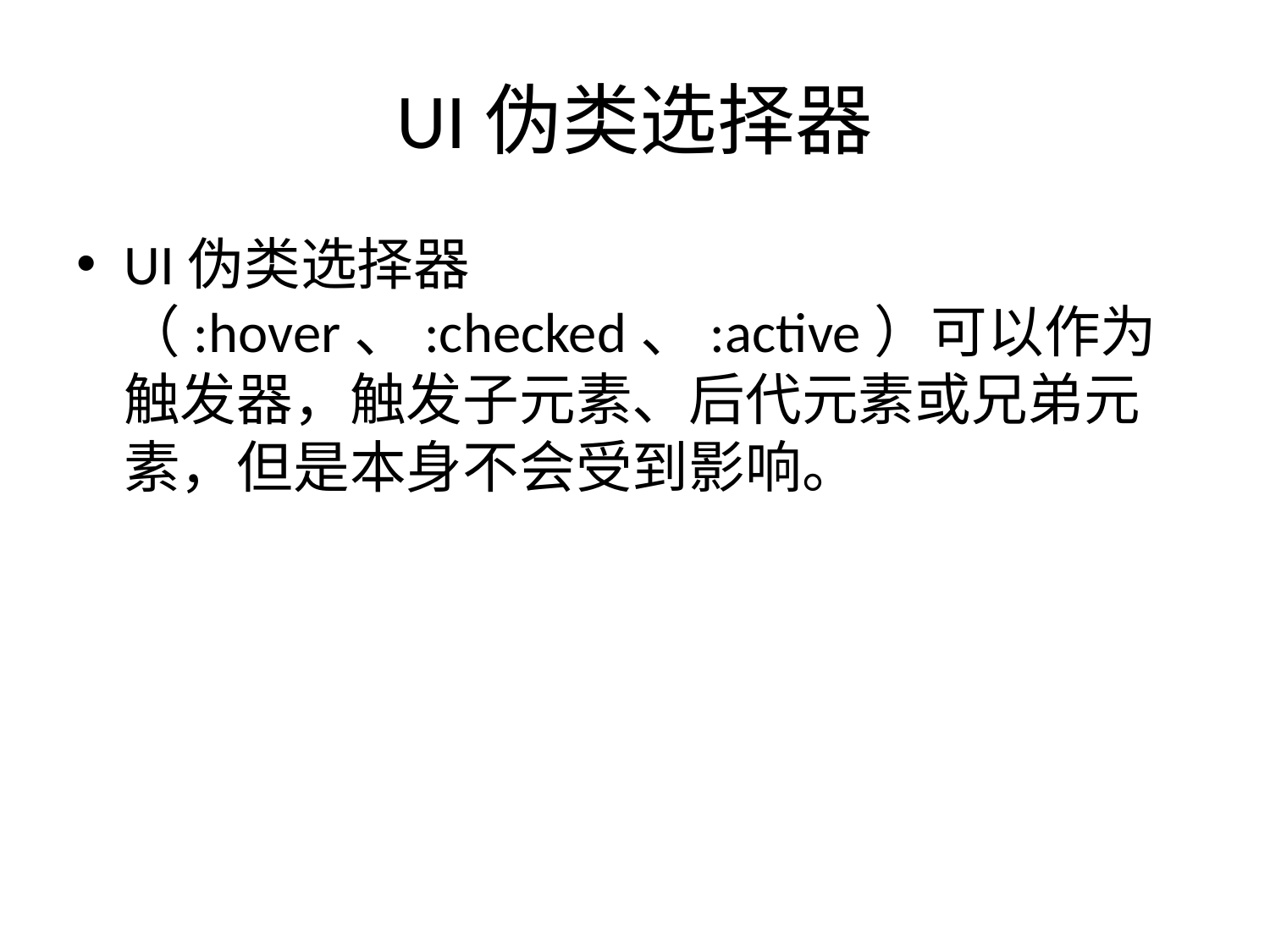

# UI伪类选择器
UI伪类选择器（:hover、:checked、:active）可以作为触发器，触发子元素、后代元素或兄弟元素，但是本身不会受到影响。